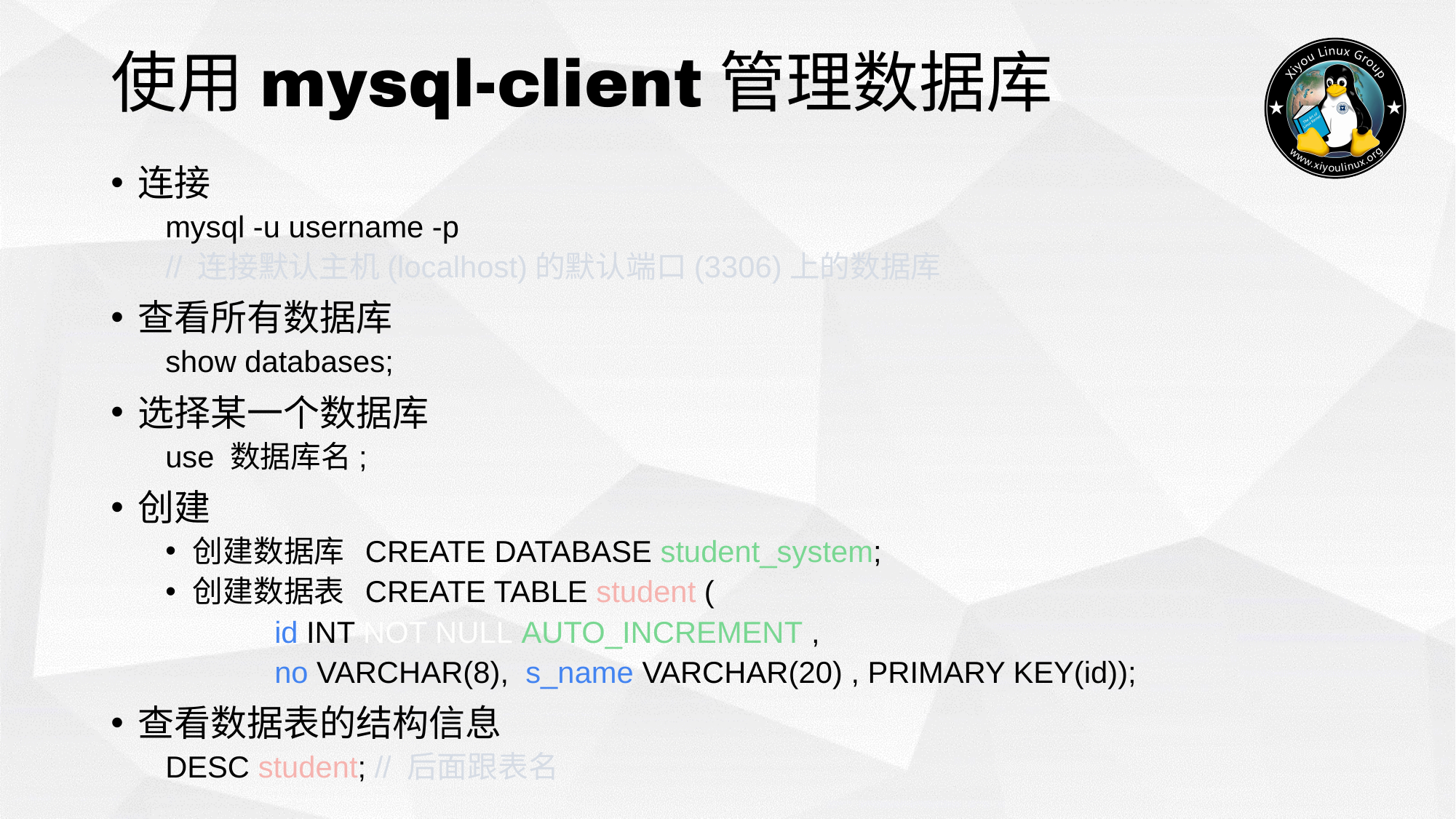

# 使用mysql-client管理数据库
连接
mysql -u username -p
// 连接默认主机(localhost)的默认端口(3306)上的数据库
查看所有数据库
show databases;
选择某一个数据库
use 数据库名;
创建
创建数据库  CREATE DATABASE student_system;
创建数据表  CREATE TABLE student (
	id INT NOT NULL AUTO_INCREMENT ,
	no VARCHAR(8),  s_name VARCHAR(20) , PRIMARY KEY(id));
查看数据表的结构信息
DESC student; // 后面跟表名